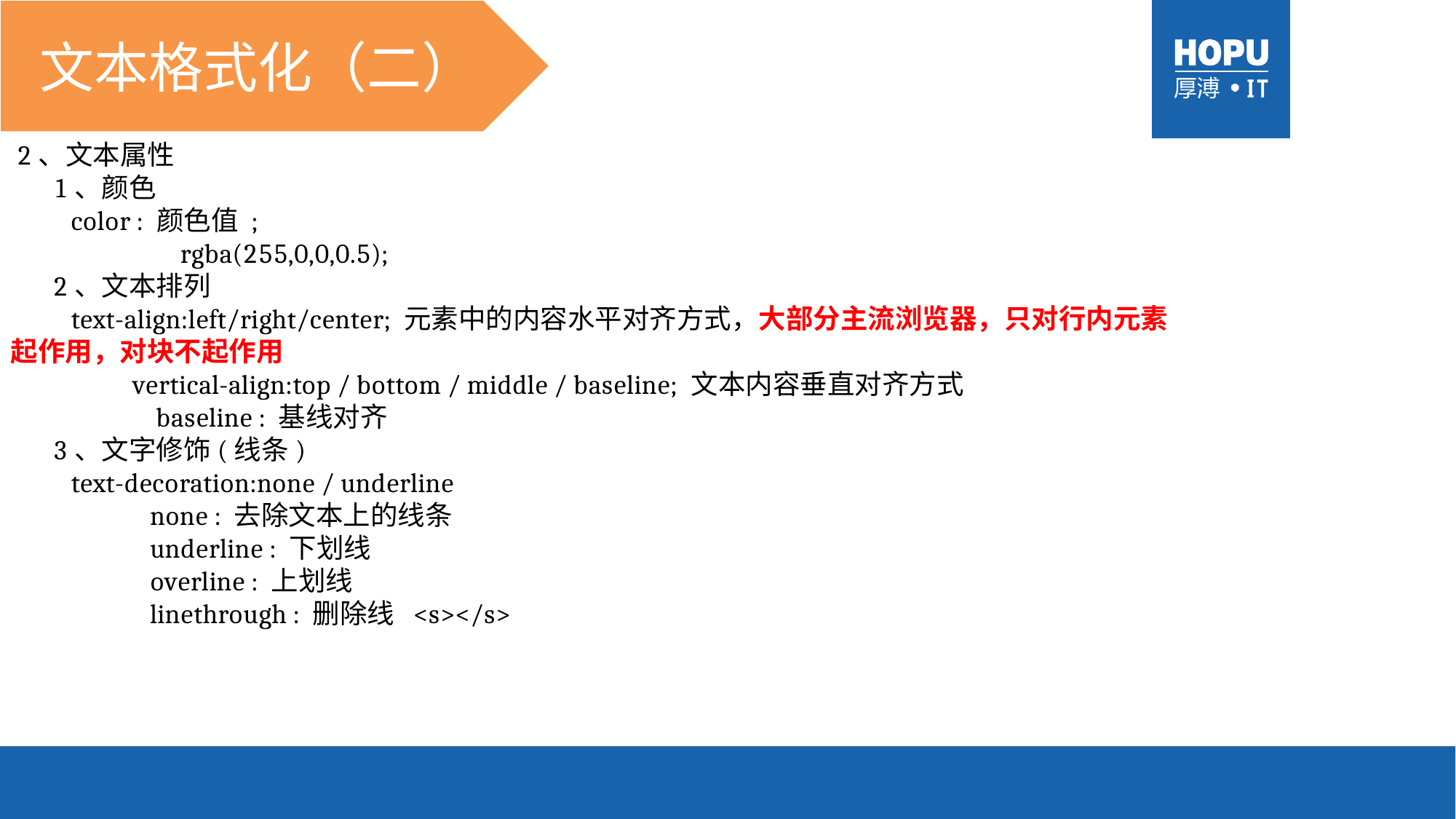

文本格式化（二）
 2、文本属性
       1、颜色
          color : 颜色值 ;
	          rgba(255,0,0,0.5);
       2、文本排列
          text-align:left/right/center; 元素中的内容水平对齐方式，大部分主流浏览器，只对行内元素起作用，对块不起作用
	  vertical-align:top / bottom / middle / baseline; 文本内容垂直对齐方式
	      baseline : 基线对齐
       3、文字修饰(线条)
          text-decoration:none / underline
	     none : 去除文本上的线条
	     underline : 下划线
	     overline : 上划线
	     linethrough : 删除线  <s></s>